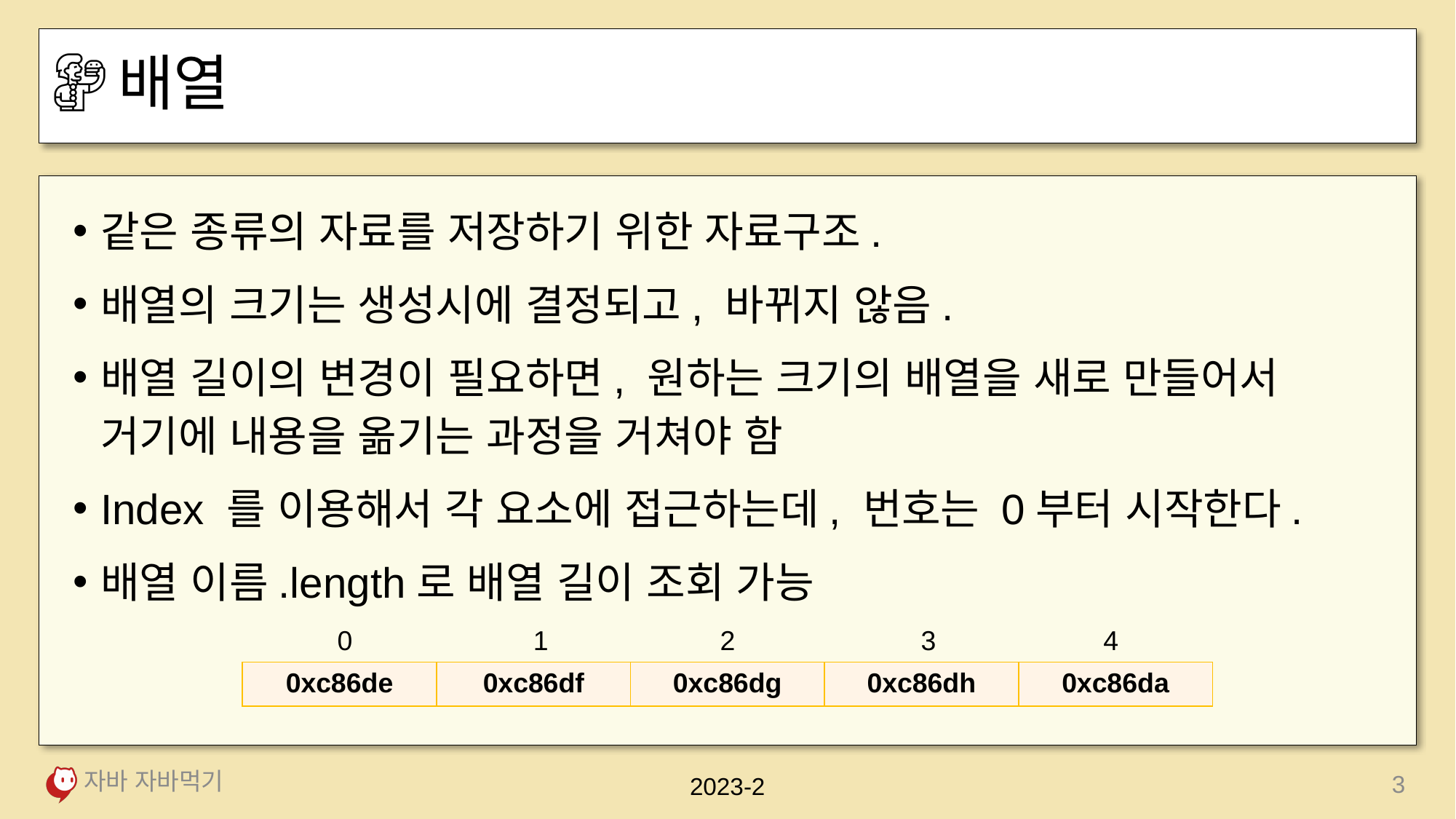

# 배열
같은 종류의 자료를 저장하기 위한 자료구조.
배열의 크기는 생성시에 결정되고, 바뀌지 않음.
배열 길이의 변경이 필요하면, 원하는 크기의 배열을 새로 만들어서 거기에 내용을 옮기는 과정을 거쳐야 함
Index 를 이용해서 각 요소에 접근하는데, 번호는 0부터 시작한다.
배열 이름.length로 배열 길이 조회 가능
0
1
2
3
4
| 0xc86de | 0xc86df | 0xc86dg | 0xc86dh | 0xc86da |
| --- | --- | --- | --- | --- |
자바 자바먹기
3